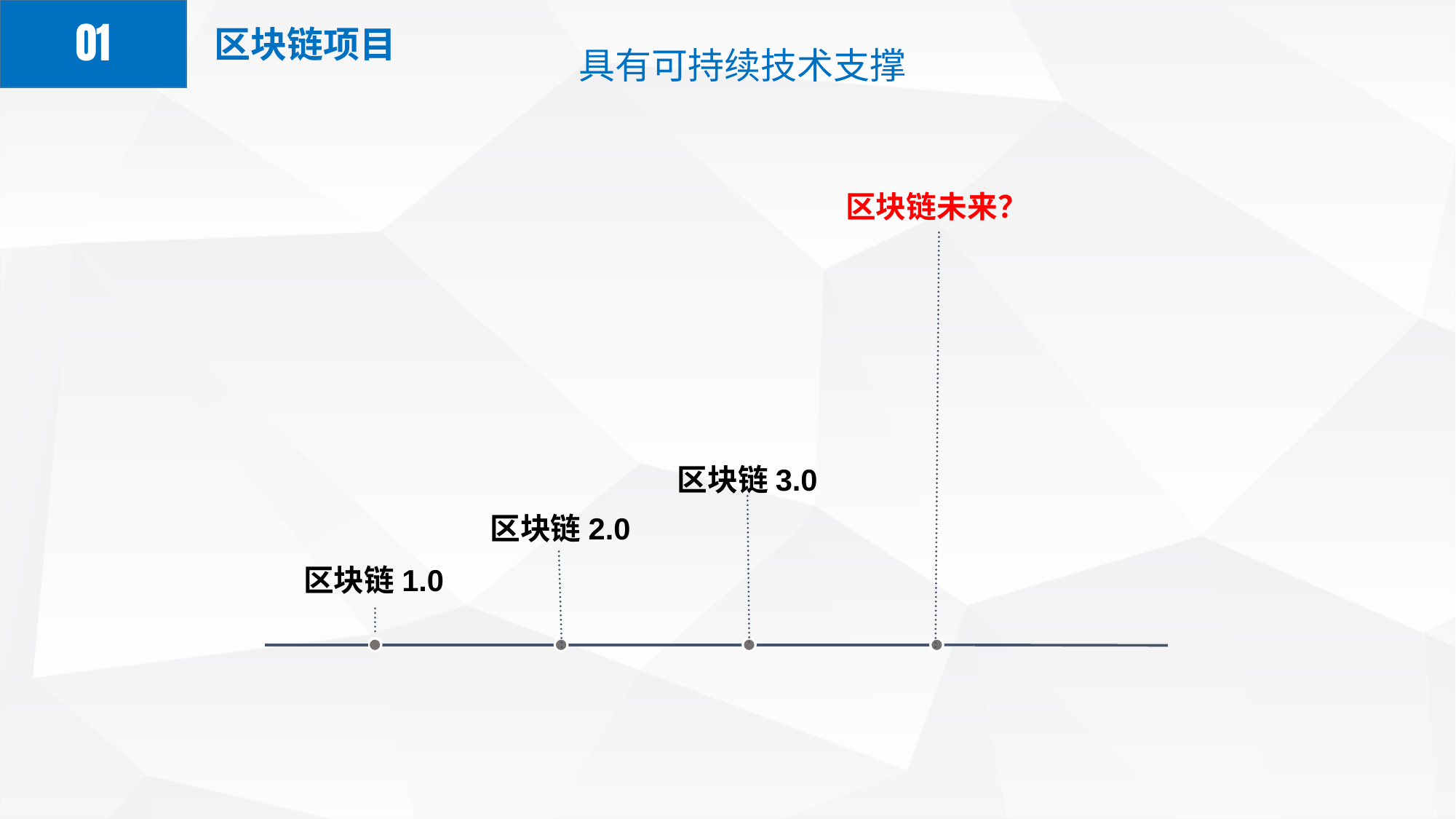

区块链项目
01
具有可持续技术支撑
区块链未来？
区块链3.0
区块链2.0

区块链1.0